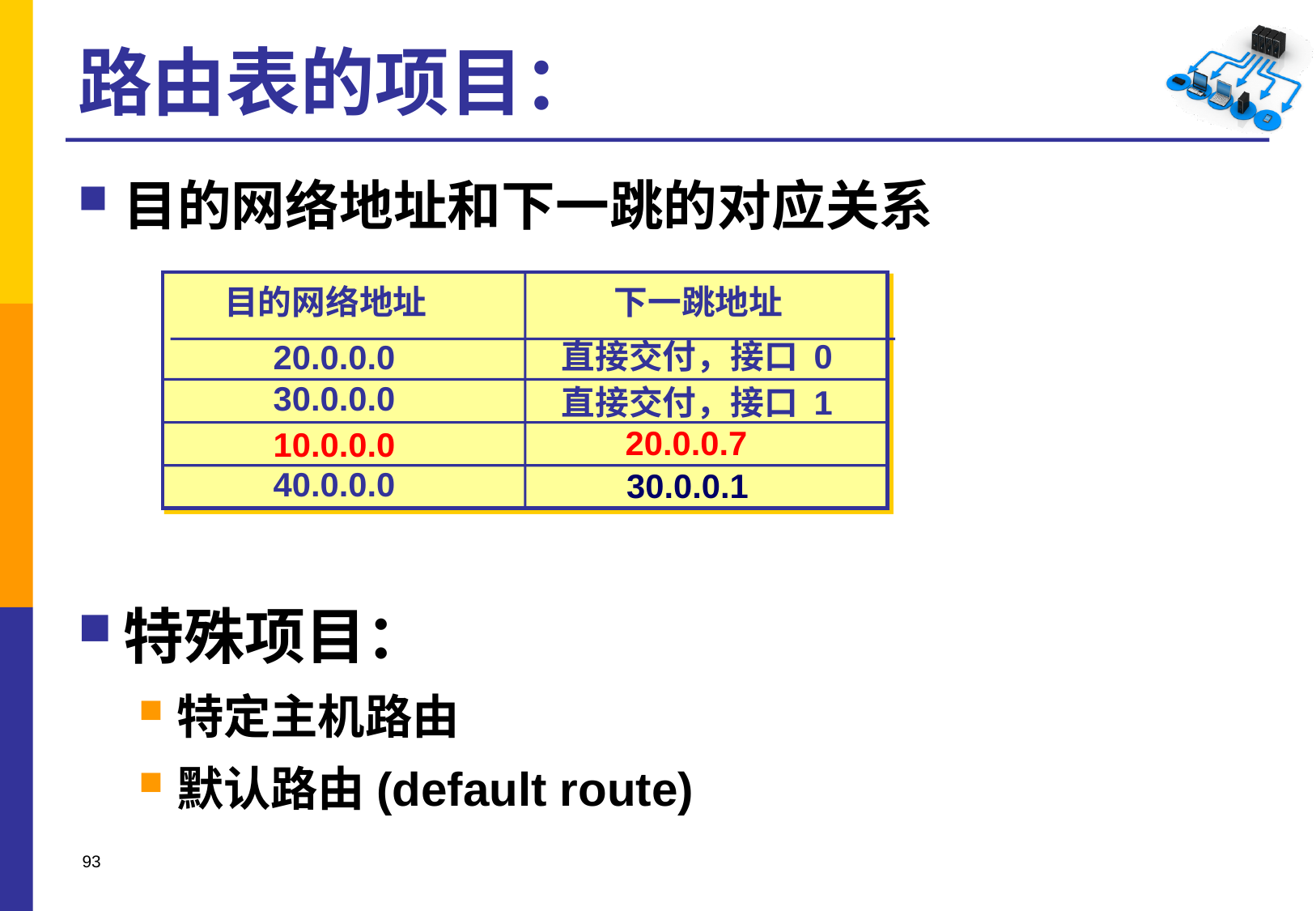

# 路由表的项目：
目的网络地址和下一跳的对应关系

特殊项目：
特定主机路由
默认路由(default route)

下一跳地址
目的网络地址
直接交付，接口 0
20.0.0.0

30.0.0.0
直接交付，接口 1

20.0.0.7
10.0.0.0

40.0.0.0
30.0.0.1

93